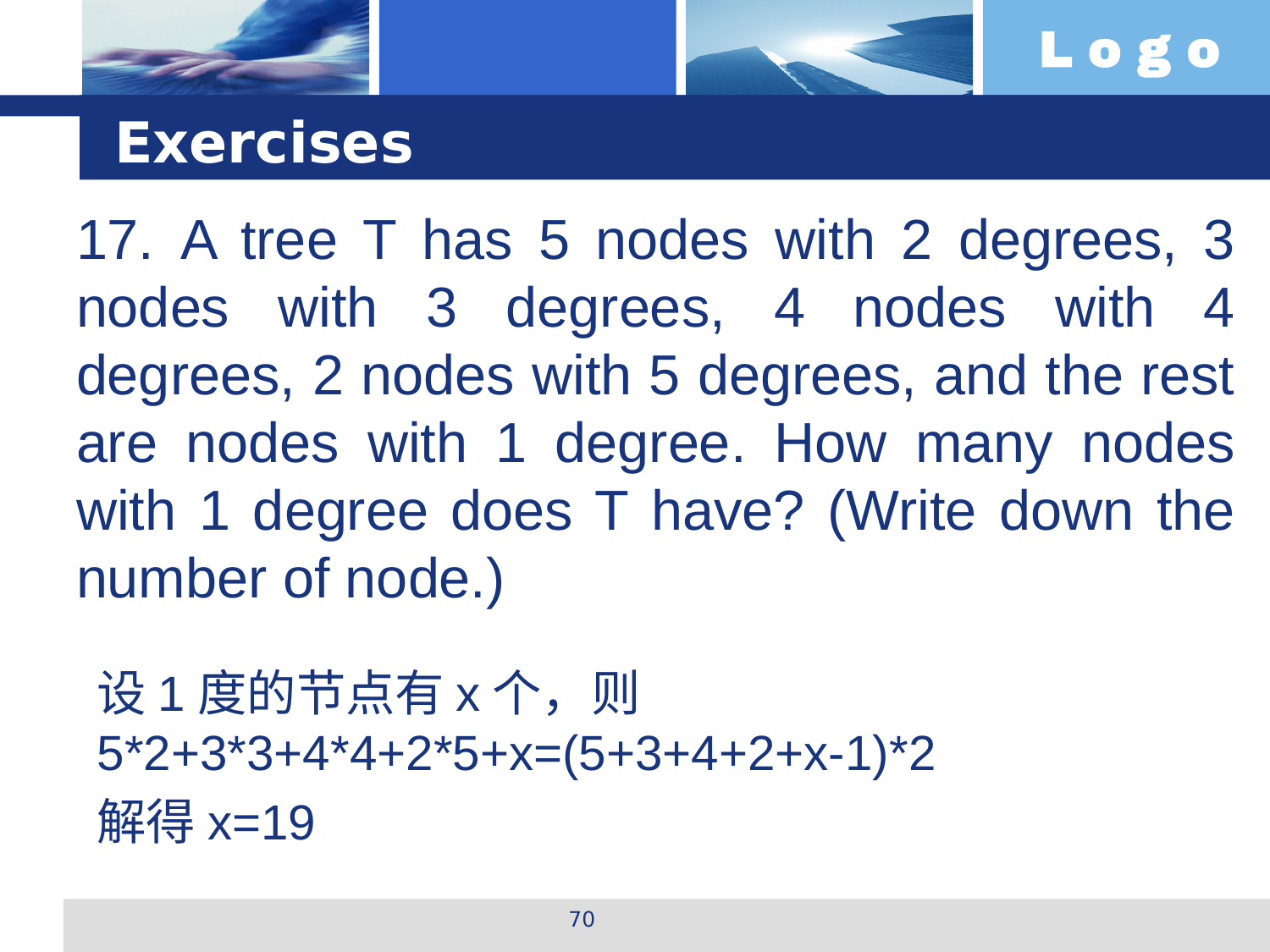

# Exercises
17. A tree T has 5 nodes with 2 degrees, 3 nodes with 3 degrees, 4 nodes with 4 degrees, 2 nodes with 5 degrees, and the rest are nodes with 1 degree. How many nodes with 1 degree does T have? (Write down the number of node.)

设1度的节点有x个，则5*2+3*3+4*4+2*5+x=(5+3+4+2+x-1)*2
解得x=19
70